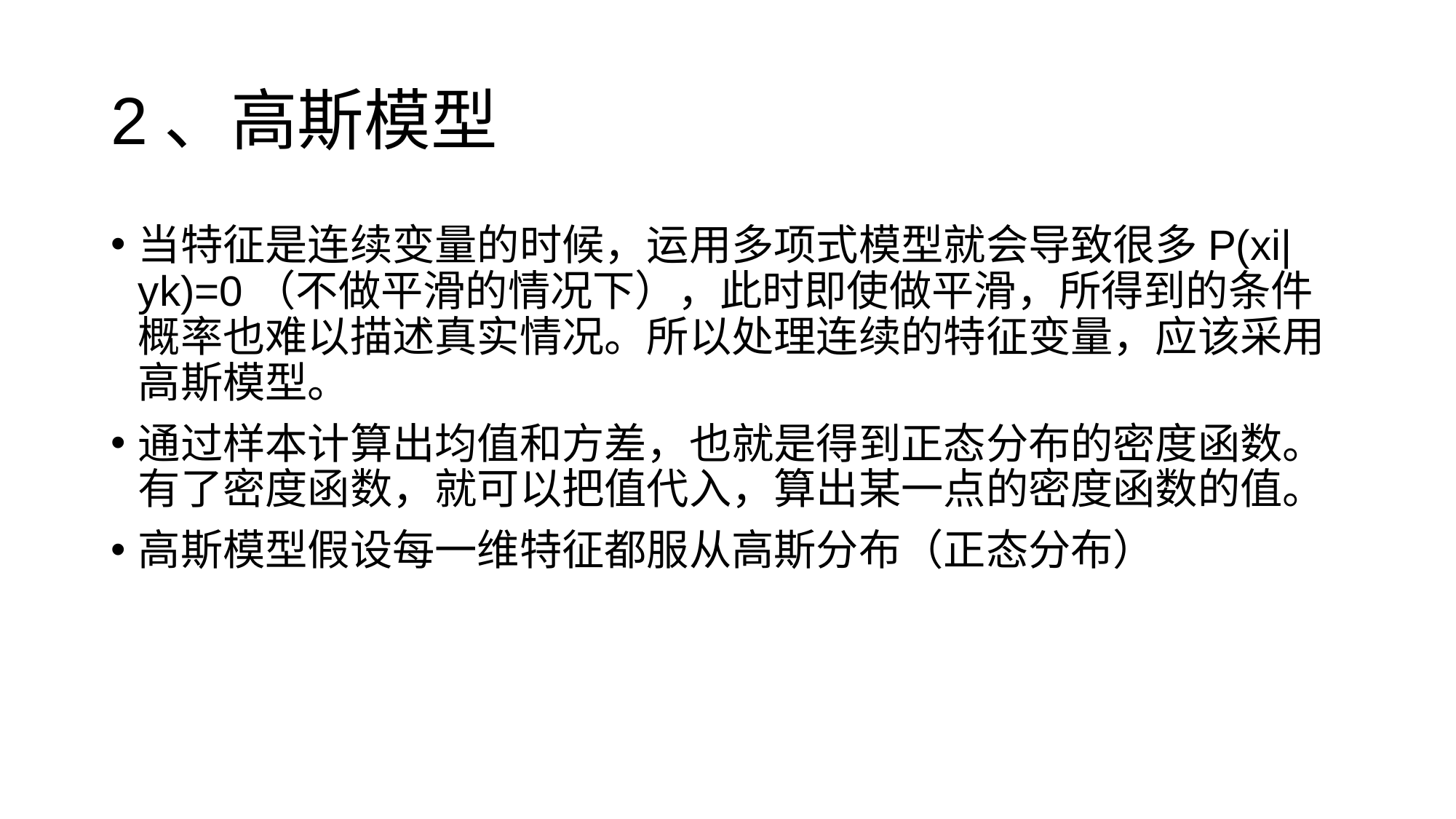

# 2、高斯模型
当特征是连续变量的时候，运用多项式模型就会导致很多P(xi|yk)=0（不做平滑的情况下），此时即使做平滑，所得到的条件概率也难以描述真实情况。所以处理连续的特征变量，应该采用高斯模型。
通过样本计算出均值和方差，也就是得到正态分布的密度函数。有了密度函数，就可以把值代入，算出某一点的密度函数的值。
高斯模型假设每一维特征都服从高斯分布（正态分布）